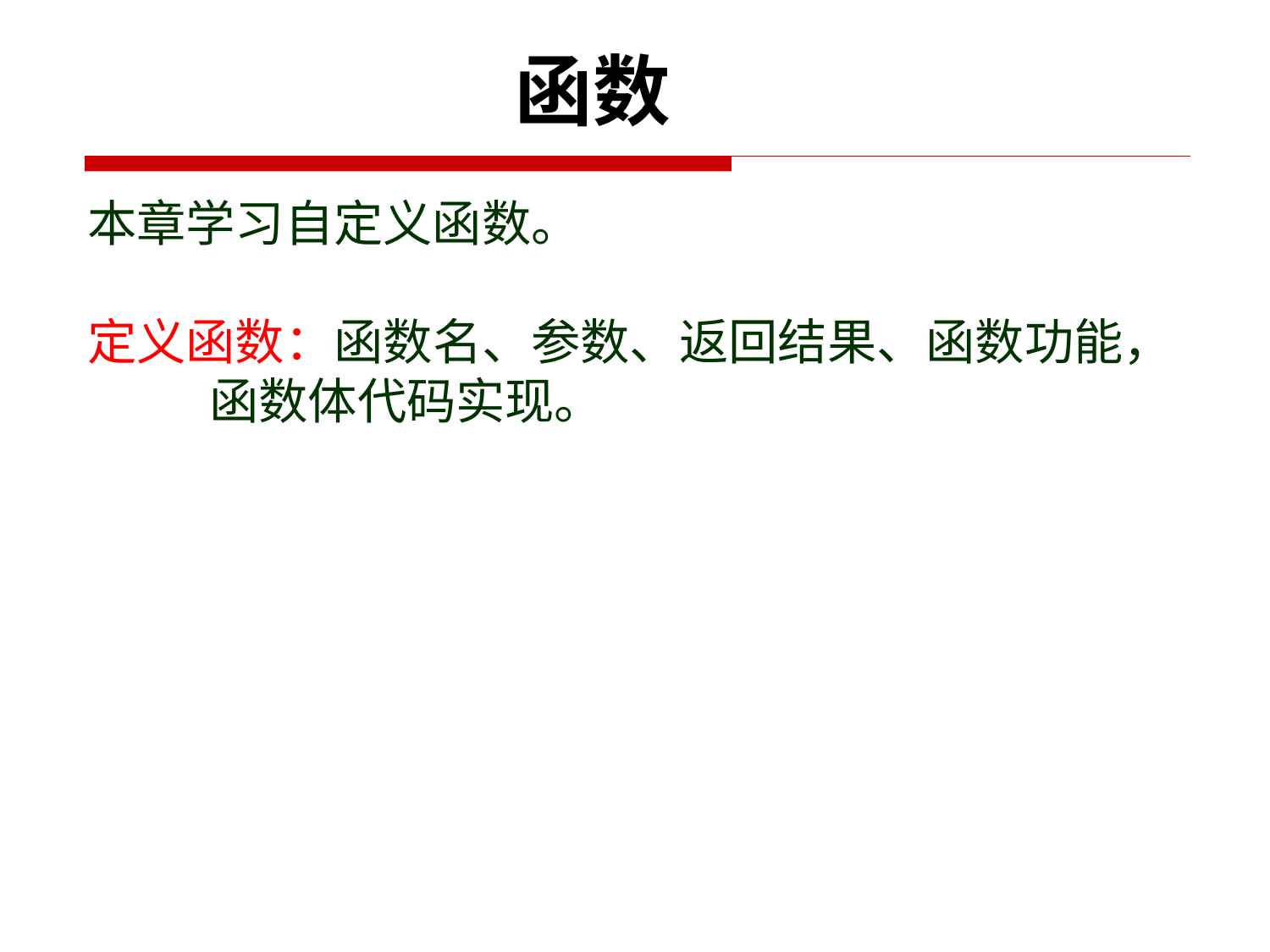

函数
本章学习自定义函数。

定义函数：函数名、参数、返回结果、函数功能，
          函数体代码实现。